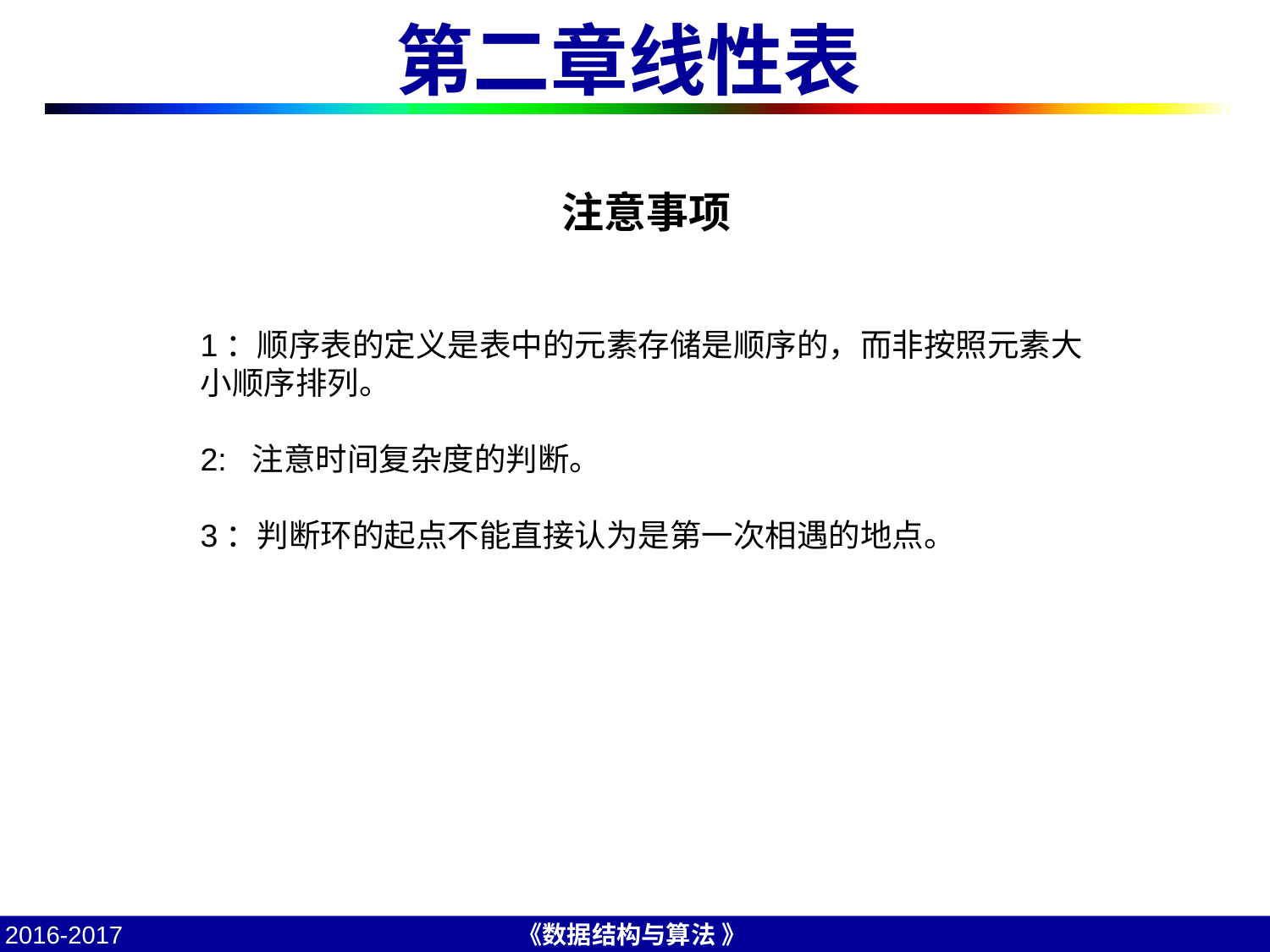

# 第二章线性表
注意事项

1：顺序表的定义是表中的元素存储是顺序的，而非按照元素大小顺序排列。

2:  注意时间复杂度的判断。

3：判断环的起点不能直接认为是第一次相遇的地点。